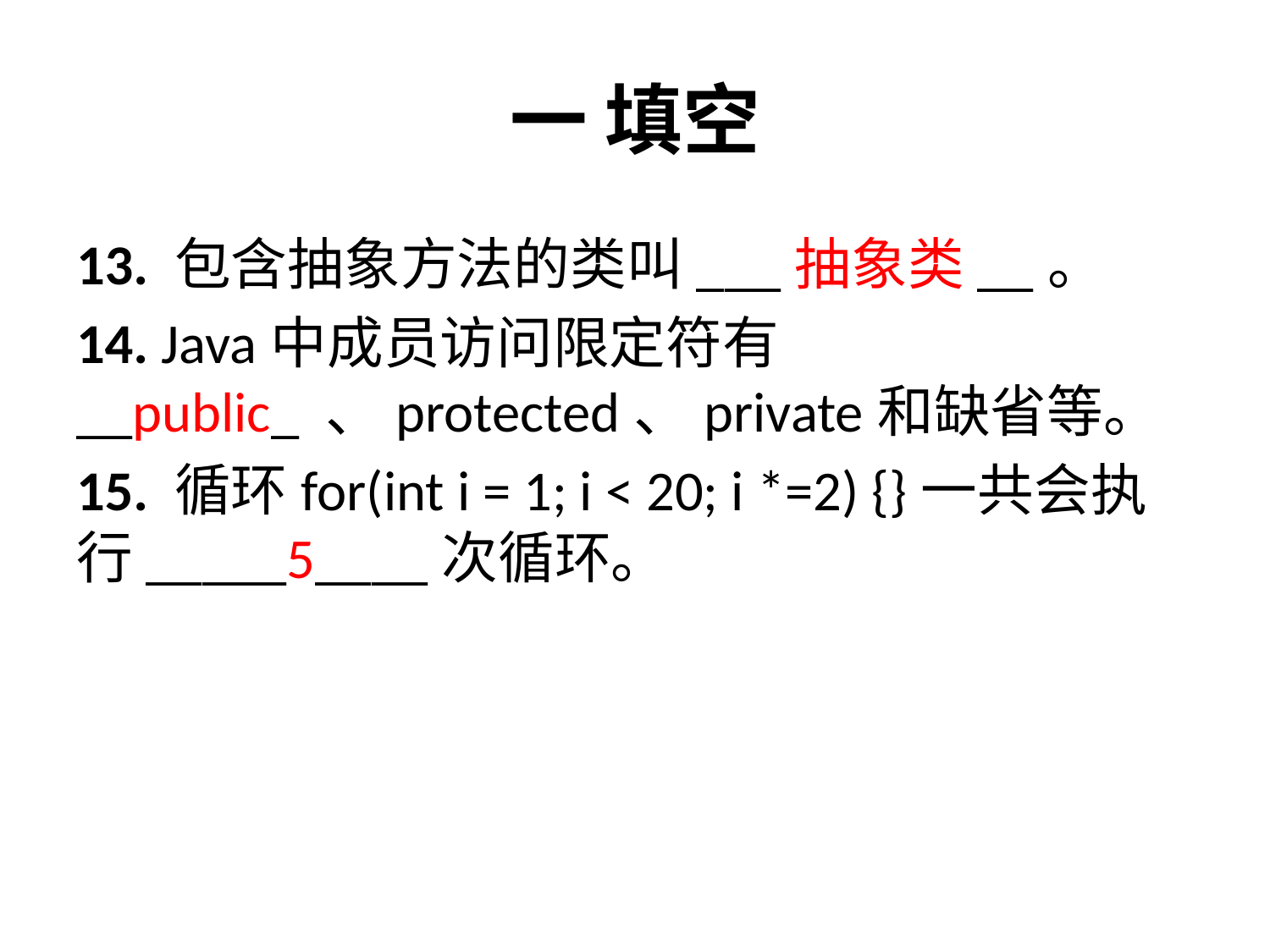

# 一 填空
13. 包含抽象方法的类叫___抽象类__。
14. Java中成员访问限定符有__public_ 、protected、private和缺省等。
15. 循环for(int i = 1; i < 20; i *=2) {}一共会执行_____5____次循环。